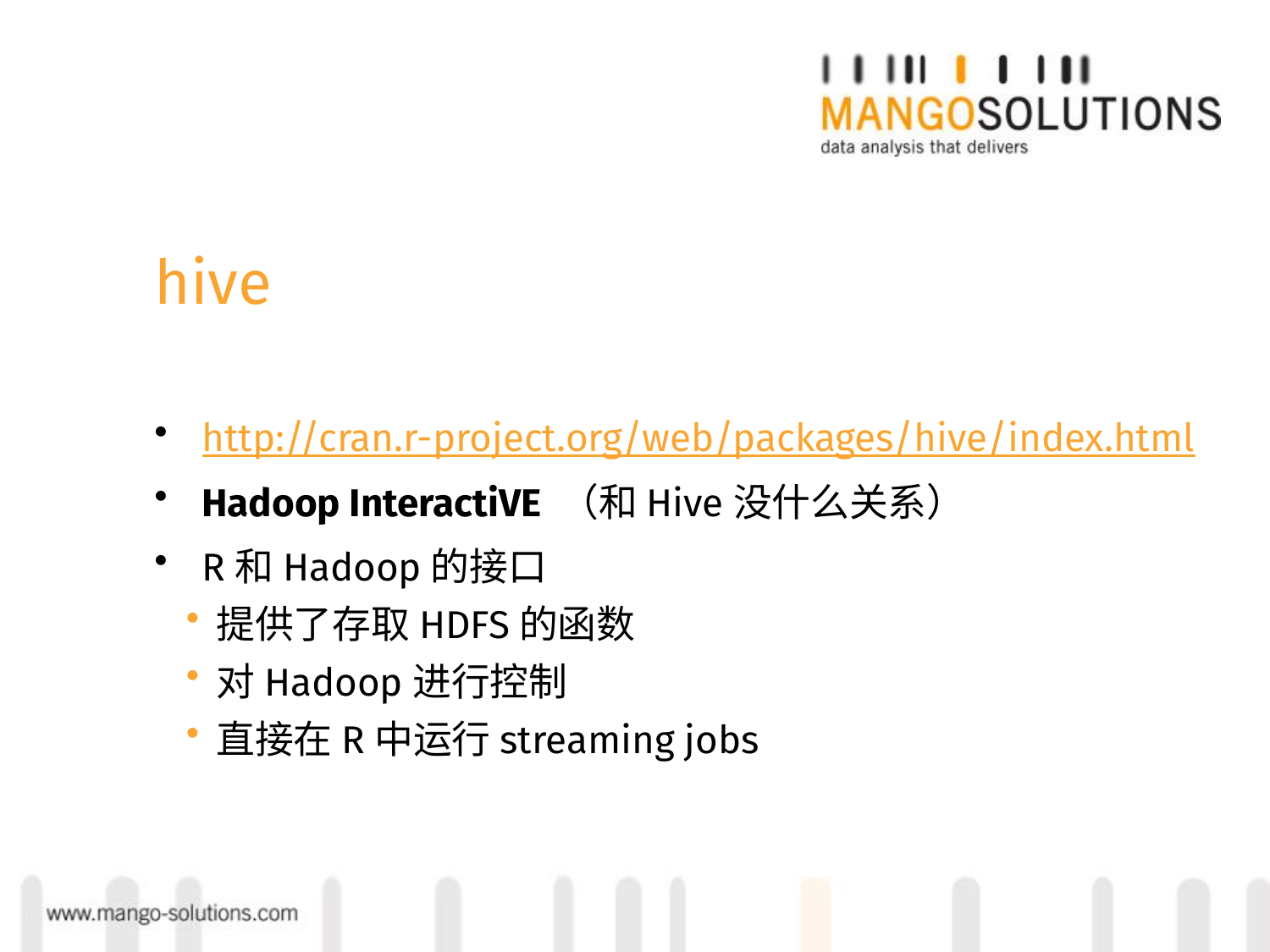

# hive
http://cran.r-project.org/web/packages/hive/index.html
Hadoop InteractiVE （和Hive没什么关系）
R和Hadoop的接口
提供了存取HDFS的函数
对Hadoop进行控制
直接在R中运行streaming jobs